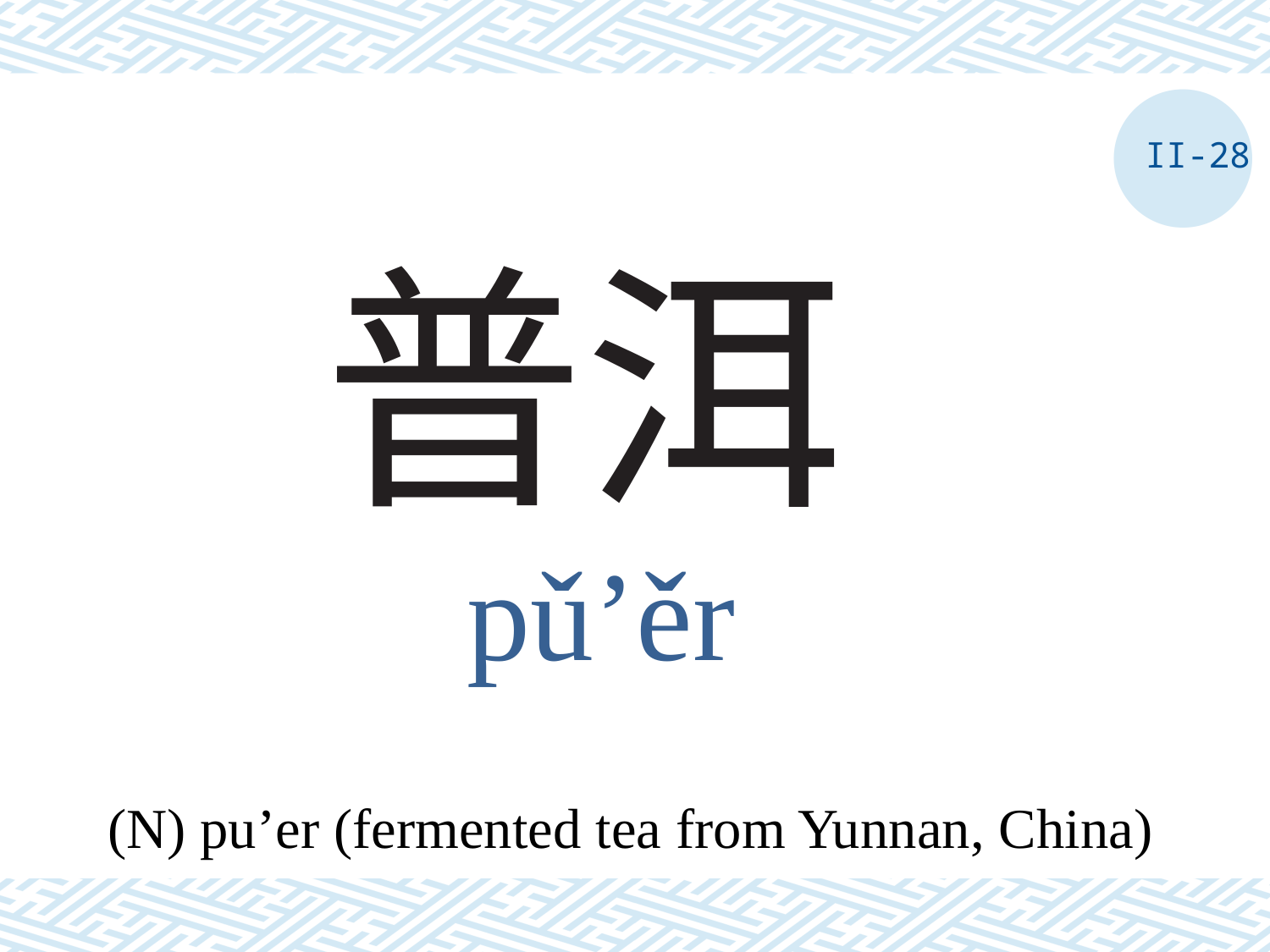

II-28

# 普洱
pǔ’ěr
(N) pu’er (fermented tea from Yunnan, China)